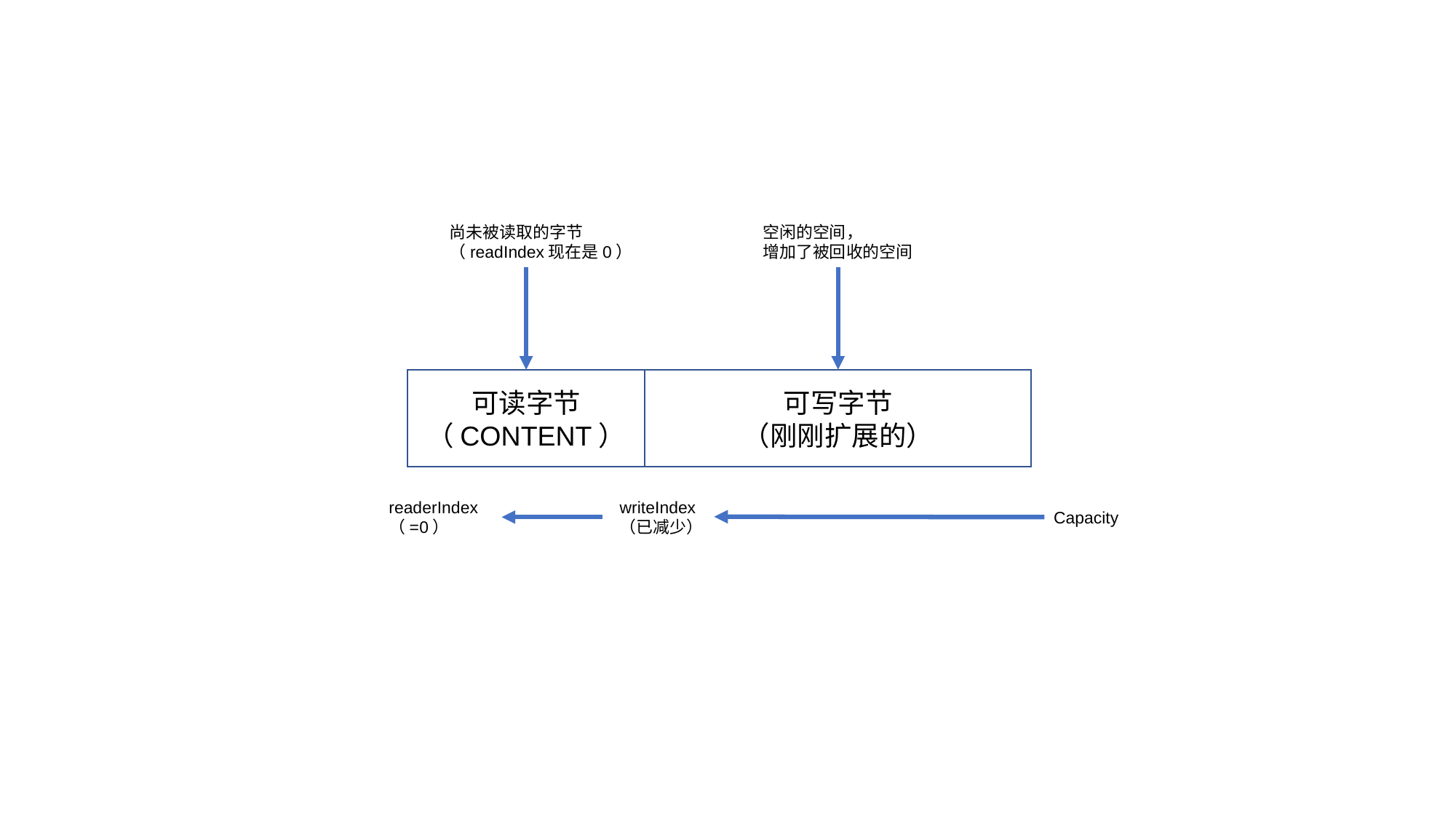

尚未被读取的字节
（readIndex现在是0）
空闲的空间，
增加了被回收的空间
可读字节
（CONTENT）
可写字节
（刚刚扩展的）
readerIndex
（=0）
writeIndex
（已减少）
Capacity